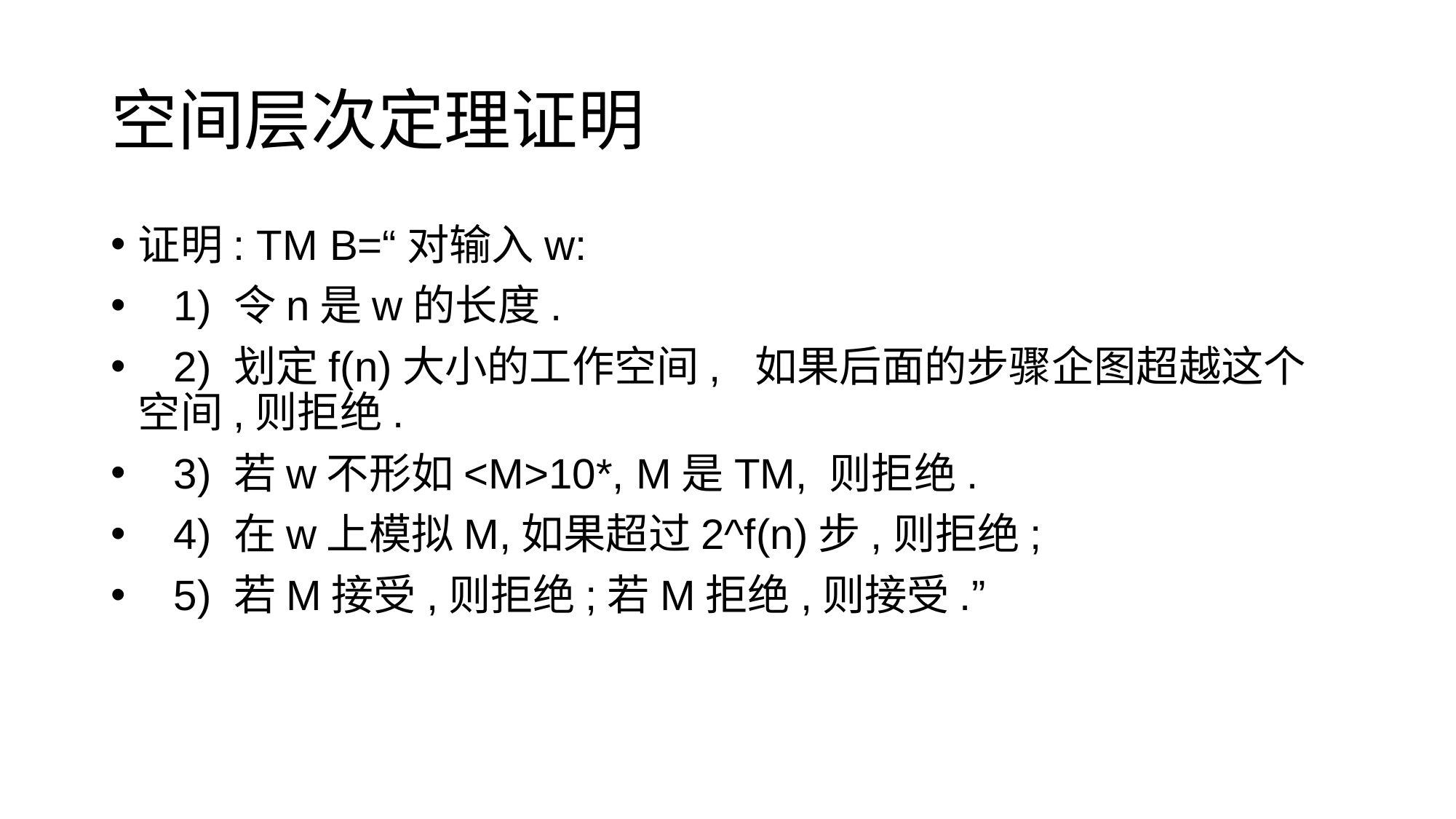

# 空间层次定理证明
证明: TM B=“对输入w:
   1) 令n是w的长度.
   2) 划定f(n)大小的工作空间,  如果后面的步骤企图超越这个空间,则拒绝.
   3) 若w不形如<M>10*, M是TM, 则拒绝.
   4) 在w上模拟M,如果超过2^f(n)步,则拒绝;
   5) 若M接受,则拒绝;若M拒绝,则接受.”